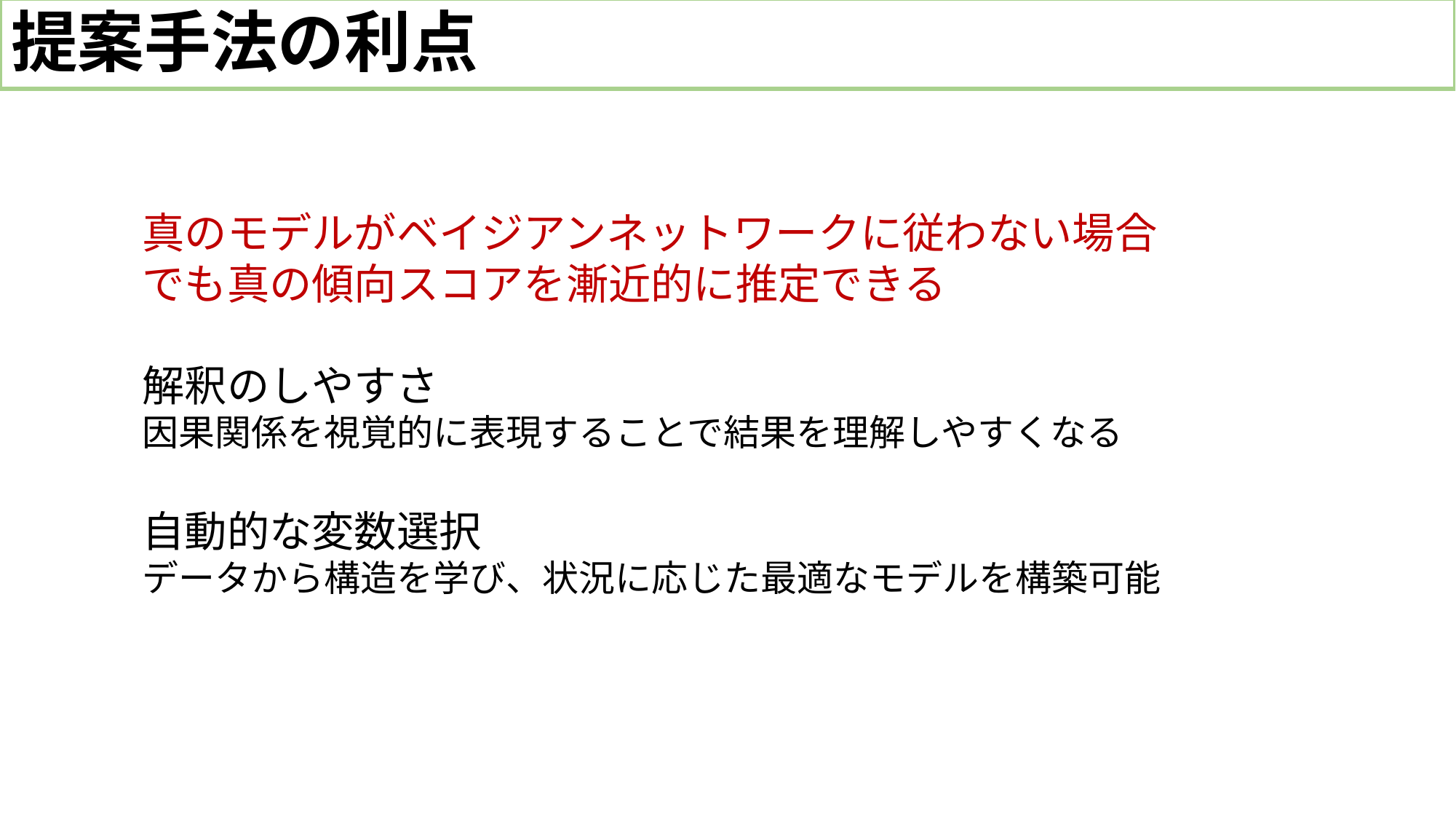

# 提案手法の利点
真のモデルがベイジアンネットワークに従わない場合でも真の傾向スコアを漸近的に推定できる

解釈のしやすさ
因果関係を視覚的に表現することで結果を理解しやすくなる

自動的な変数選択
データから構造を学び、状況に応じた最適なモデルを構築可能